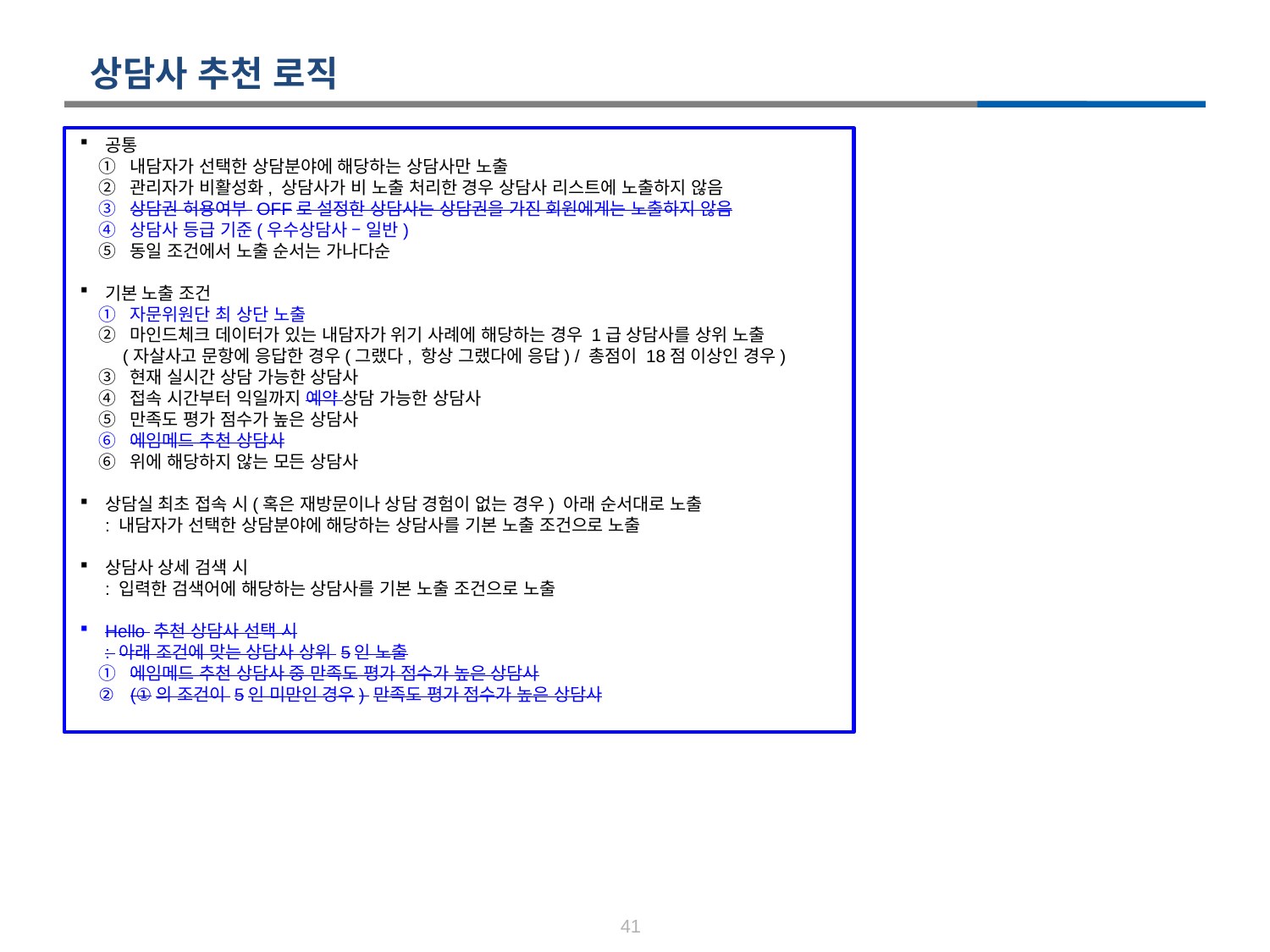

상담사 추천 로직

공통
내담자가 선택한 상담분야에 해당하는 상담사만 노출
관리자가 비활성화, 상담사가 비 노출 처리한 경우 상담사 리스트에 노출하지 않음
상담권 허용여부 OFF로 설정한 상담사는 상담권을 가진 회원에게는 노출하지 않음
상담사 등급 기준(우수상담사 – 일반)
동일 조건에서 노출 순서는 가나다순

기본 노출 조건
자문위원단 최 상단 노출
마인드체크 데이터가 있는 내담자가 위기 사례에 해당하는 경우 1급 상담사를 상위 노출
     (자살사고 문항에 응답한 경우(그랬다, 항상 그랬다에 응답) / 총점이 18점 이상인 경우)
현재 실시간 상담 가능한 상담사
접속 시간부터 익일까지 예약 상담 가능한 상담사
만족도 평가 점수가 높은 상담사
에임메드 추천 상담사
위에 해당하지 않는 모든 상담사

상담실 최초 접속 시(혹은 재방문이나 상담 경험이 없는 경우) 아래 순서대로 노출
: 내담자가 선택한 상담분야에 해당하는 상담사를 기본 노출 조건으로 노출

상담사 상세 검색 시
: 입력한 검색어에 해당하는 상담사를 기본 노출 조건으로 노출

Hello 추천 상담사 선택 시
: 아래 조건에 맞는 상담사 상위 5인 노출
에임메드 추천 상담사 중 만족도 평가 점수가 높은 상담사
(①의 조건이 5인 미만인 경우) 만족도 평가 점수가 높은 상담사

41